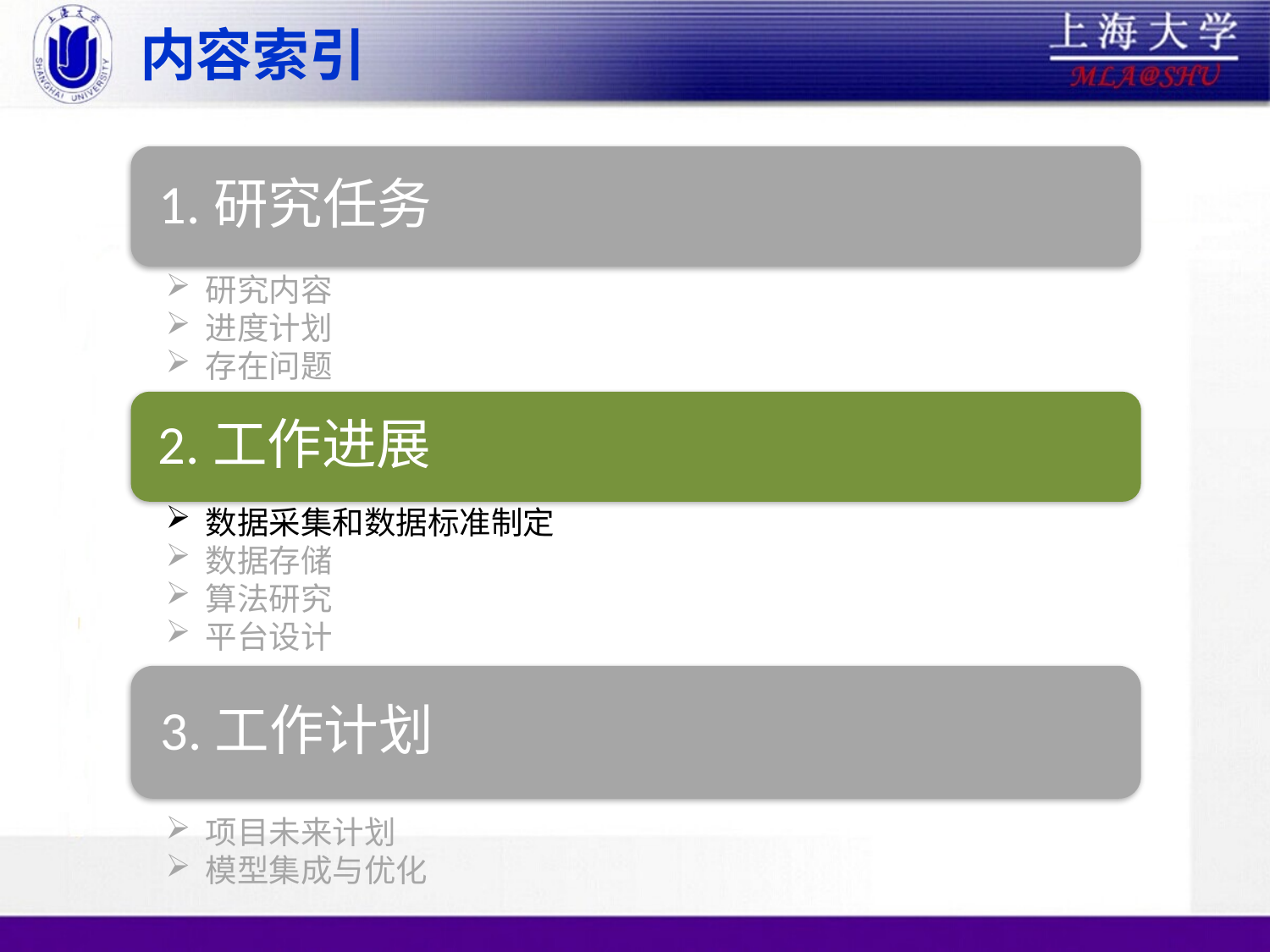

内容索引
1.研究任务

2.工作进展

3.工作计划

研究内容
进度计划
存在问题
数据采集和数据标准制定
数据存储
算法研究
平台设计

项目未来计划
模型集成与优化